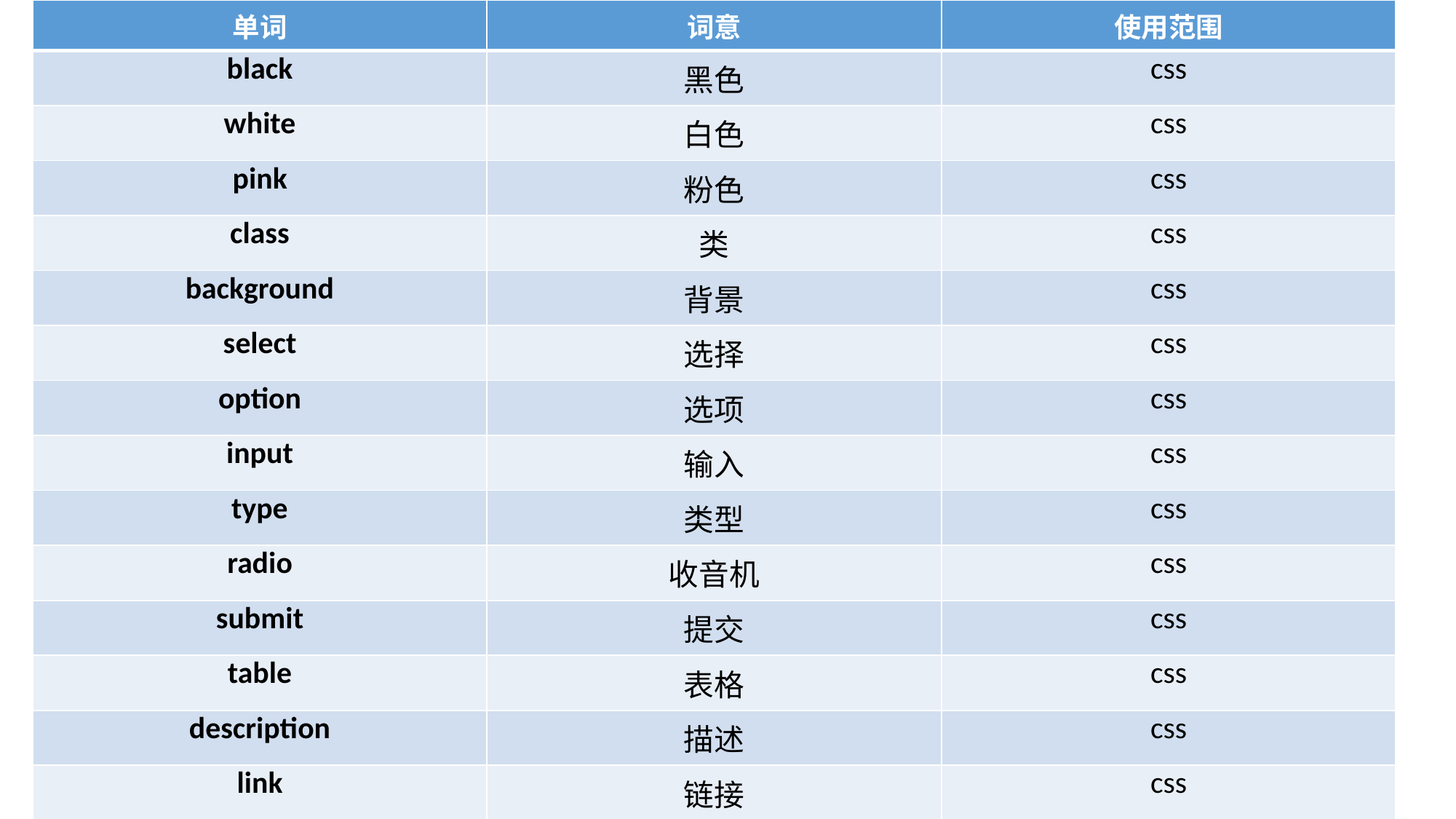

| 单词 | 词意 | 使用范围 |
| --- | --- | --- |
| black | 黑色 | css |
| white | 白色 | css |
| pink | 粉色 | css |
| class | 类 | css |
| background | 背景 | css |
| select | 选择 | css |
| option | 选项 | css |
| input | 输入 | css |
| type | 类型 | css |
| radio | 收音机 | css |
| submit | 提交 | css |
| table | 表格 | css |
| description | 描述 | css |
| link | 链接 | css |
| title | 标题 | css |
| strong | 强壮的 | css |